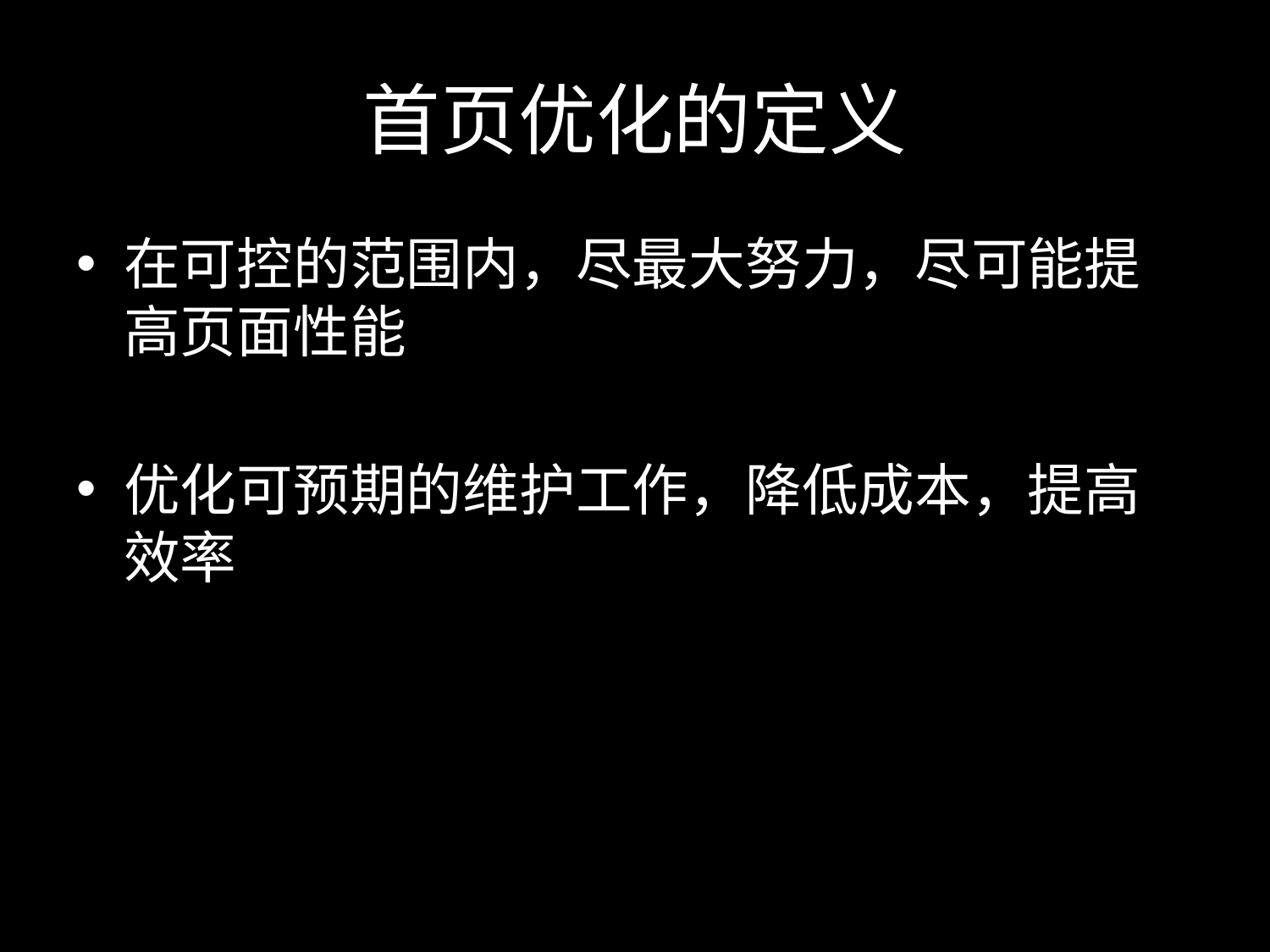

# 首页优化的定义
在可控的范围内，尽最大努力，尽可能提高页面性能

优化可预期的维护工作，降低成本，提高效率